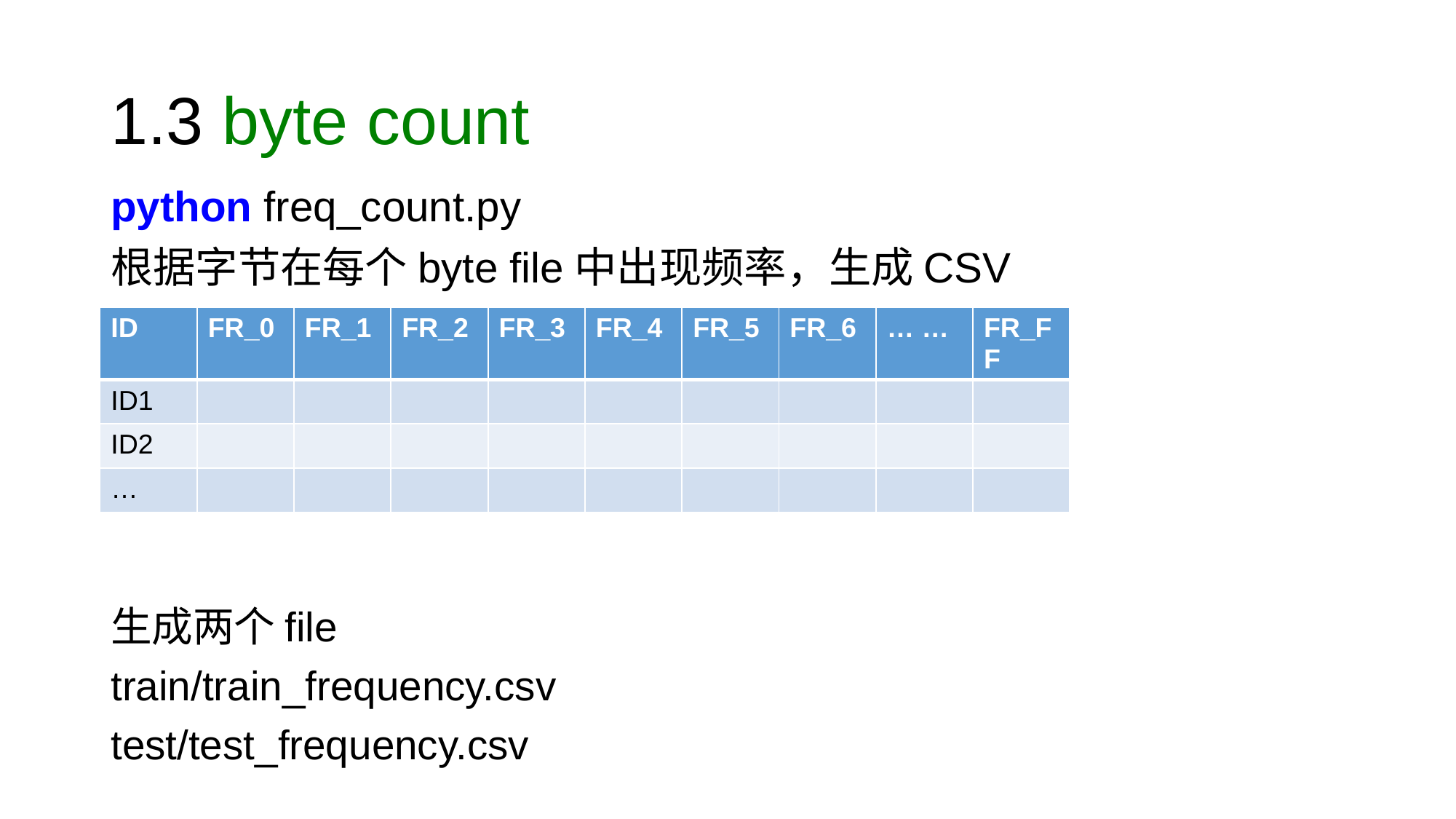

# 1.3 byte count
python freq_count.py
根据字节在每个byte file中出现频率，生成CSV
| ID | FR\_0 | FR\_1 | FR\_2 | FR\_3 | FR\_4 | FR\_5 | FR\_6 | … … | FR\_FF |
| --- | --- | --- | --- | --- | --- | --- | --- | --- | --- |
| ID1 |  |  |  |  |  |  |  |  |  |
| ID2 |  |  |  |  |  |  |  |  |  |
| … |  |  |  |  |  |  |  |  |  |
生成两个file
train/train_frequency.csv
test/test_frequency.csv